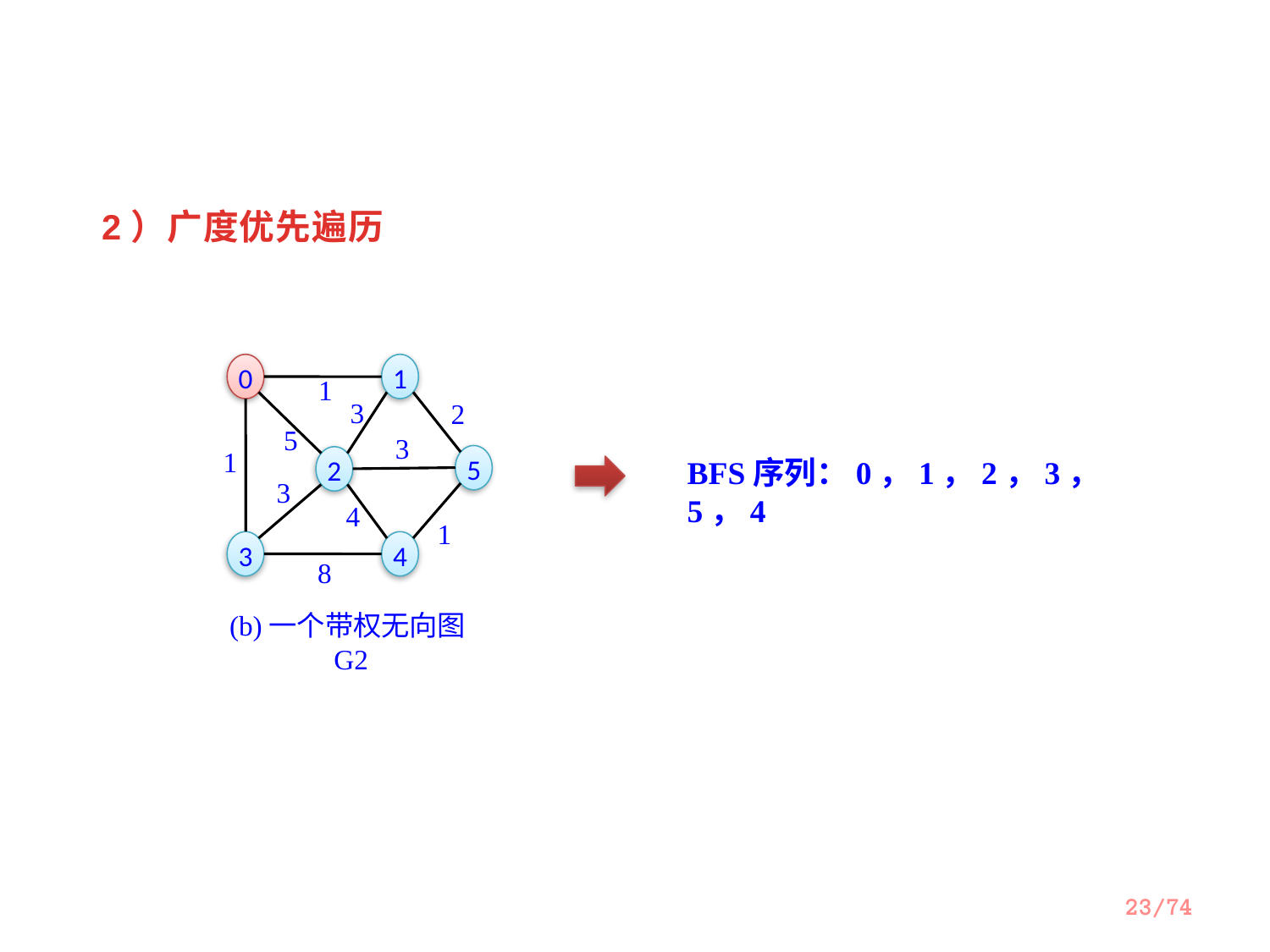

2）广度优先遍历
0
1
1

3
2

5
3
1
5
BFS序列：0，1，2，3，5，4
2

3

4
1
3
4

8
(b)一个带权无向图G2
23/74